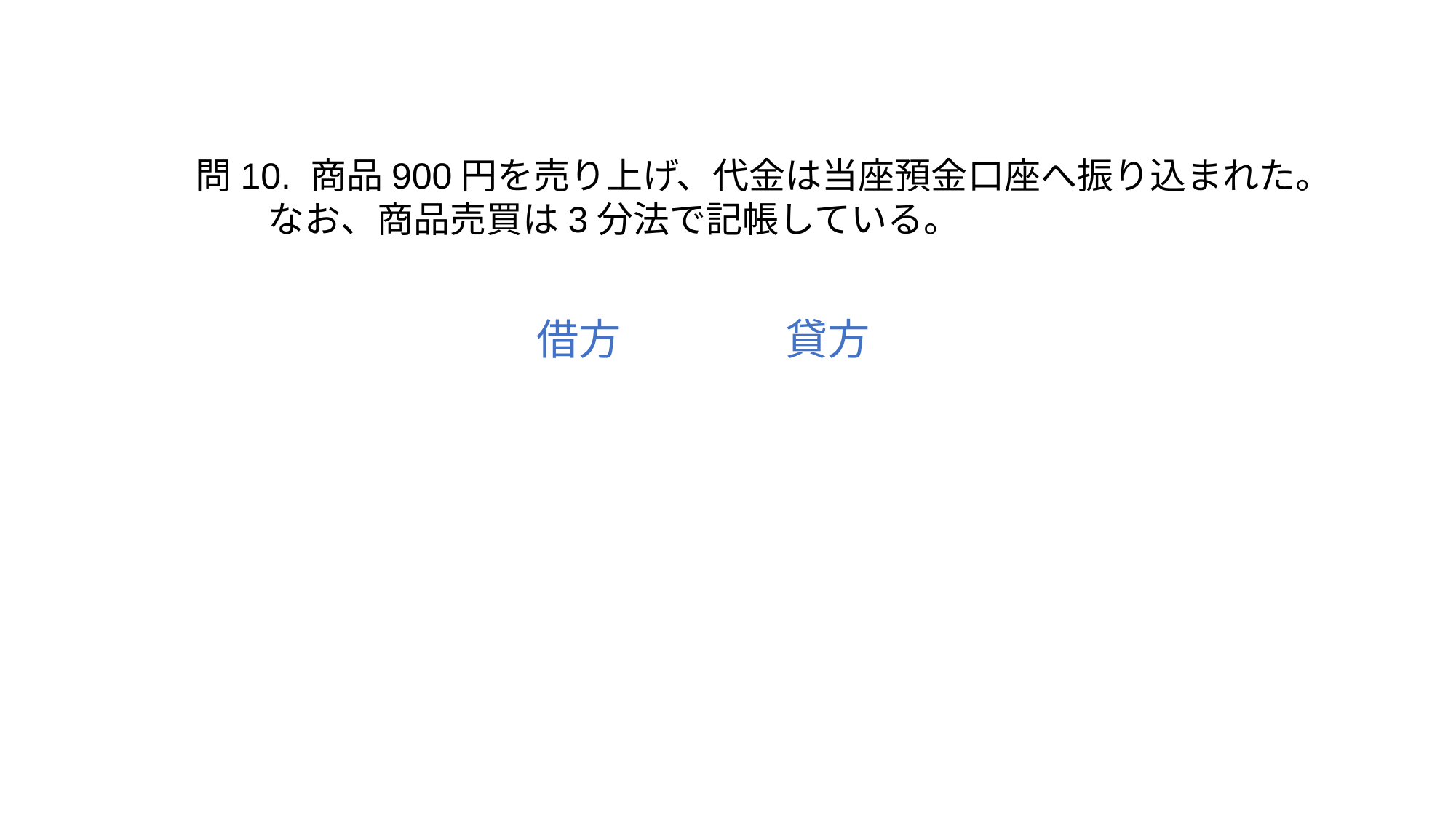

問10. 商品900円を売り上げ、代金は当座預金口座へ振り込まれた。
　　なお、商品売買は3分法で記帳している。
借方
貸方